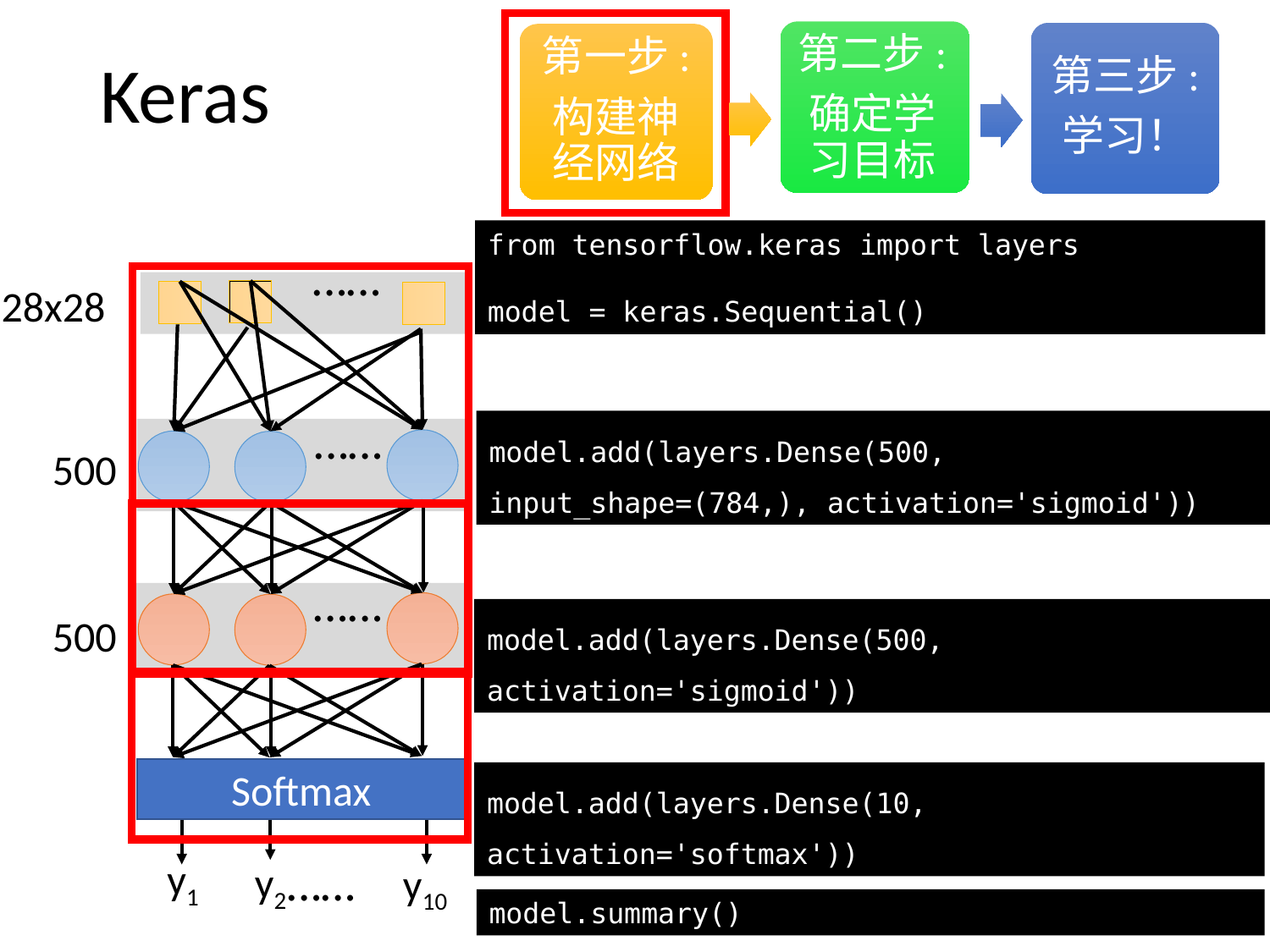

# Keras

第二步:
确定学习目标

第三步:
学习！

第一步:
构建神经网络

from tensorflow.keras import layers

model = keras.Sequential()

……

……

……

28x28
model.add(layers.Dense(500, input_shape=(784,), activation='sigmoid'))
500

model.add(layers.Dense(500, activation='sigmoid'))
500

Softmax
model.add(layers.Dense(10, activation='softmax'))
y1
y2
y10
……
model.summary()